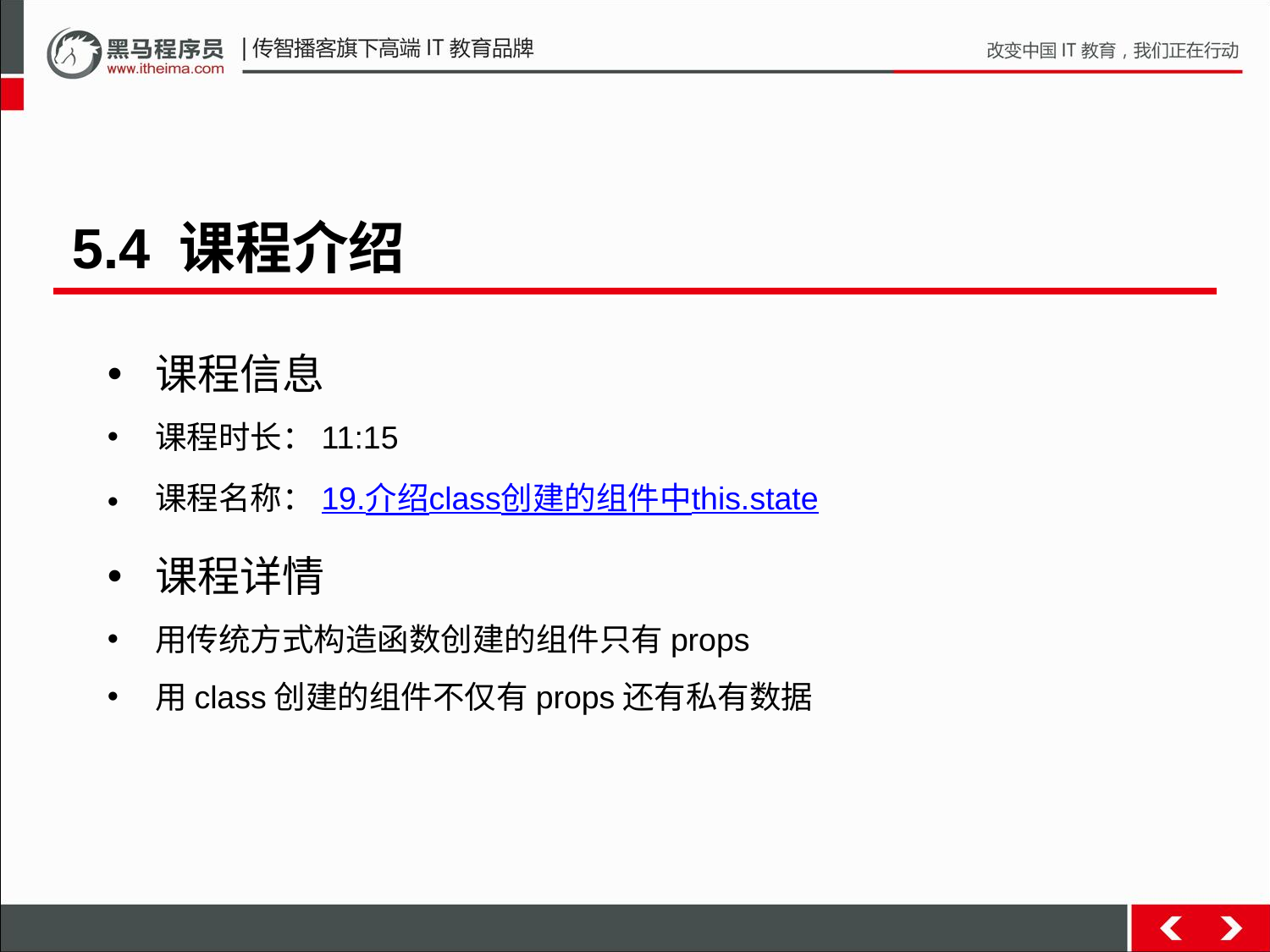

5.4 课程介绍
课程信息
课程时长：11:15
课程名称：19.介绍class创建的组件中this.state
课程详情
用传统方式构造函数创建的组件只有props
用class创建的组件不仅有props还有私有数据